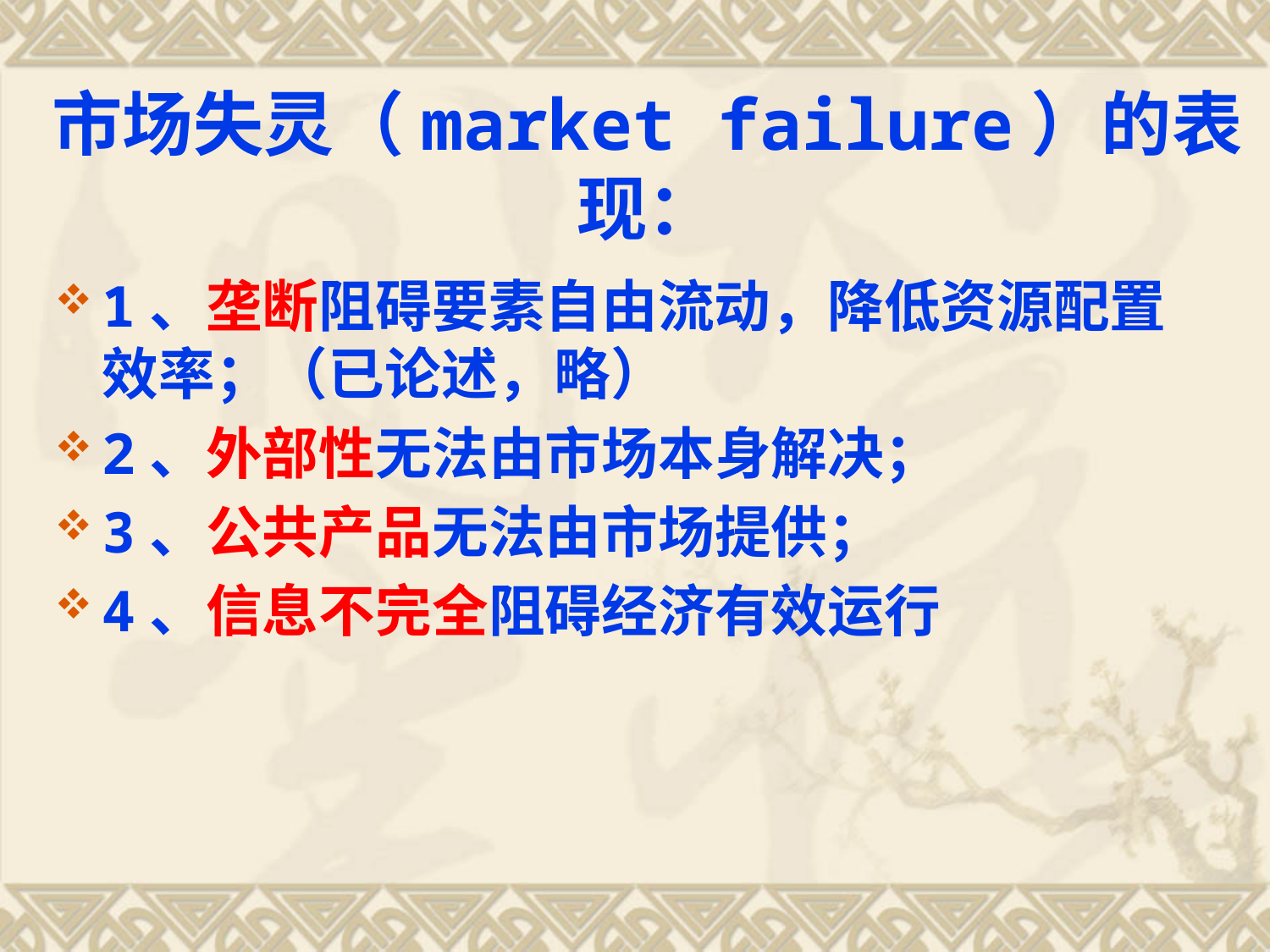

# 市场失灵（market failure）的表现：
1、垄断阻碍要素自由流动，降低资源配置效率；（已论述，略）
2、外部性无法由市场本身解决；
3、公共产品无法由市场提供；
4、信息不完全阻碍经济有效运行